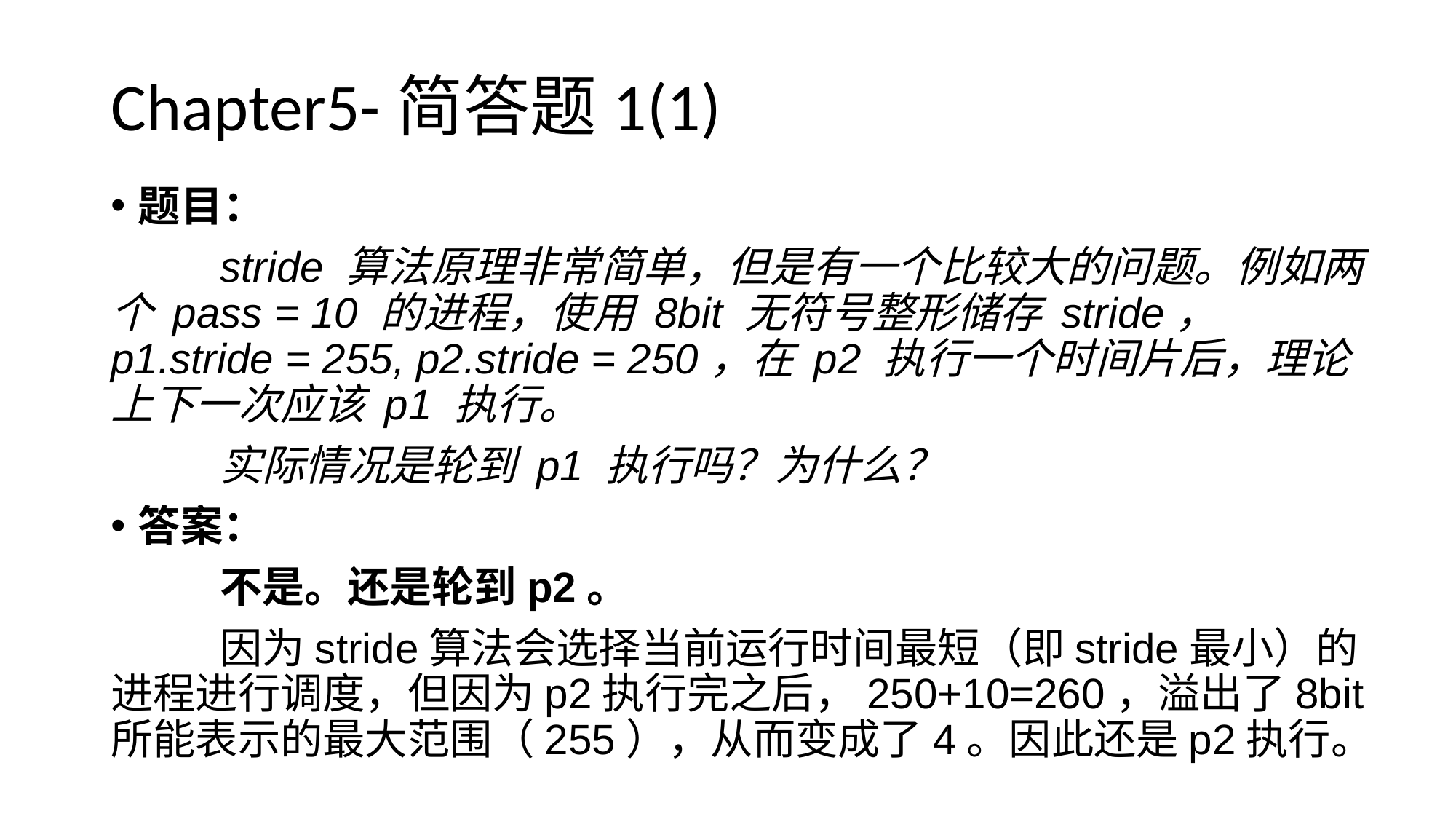

# Chapter5-简答题1(1)
题目：
	stride 算法原理非常简单，但是有一个比较大的问题。例如两个 pass = 10 的进程，使用 8bit 无符号整形储存 stride， p1.stride = 255, p2.stride = 250，在 p2 执行一个时间片后，理论上下一次应该 p1 执行。
	实际情况是轮到 p1 执行吗？为什么？
答案：
	不是。还是轮到p2。
	因为stride算法会选择当前运行时间最短（即stride最小）的进程进行调度，但因为p2执行完之后，250+10=260，溢出了8bit所能表示的最大范围（255），从而变成了4。因此还是p2执行。